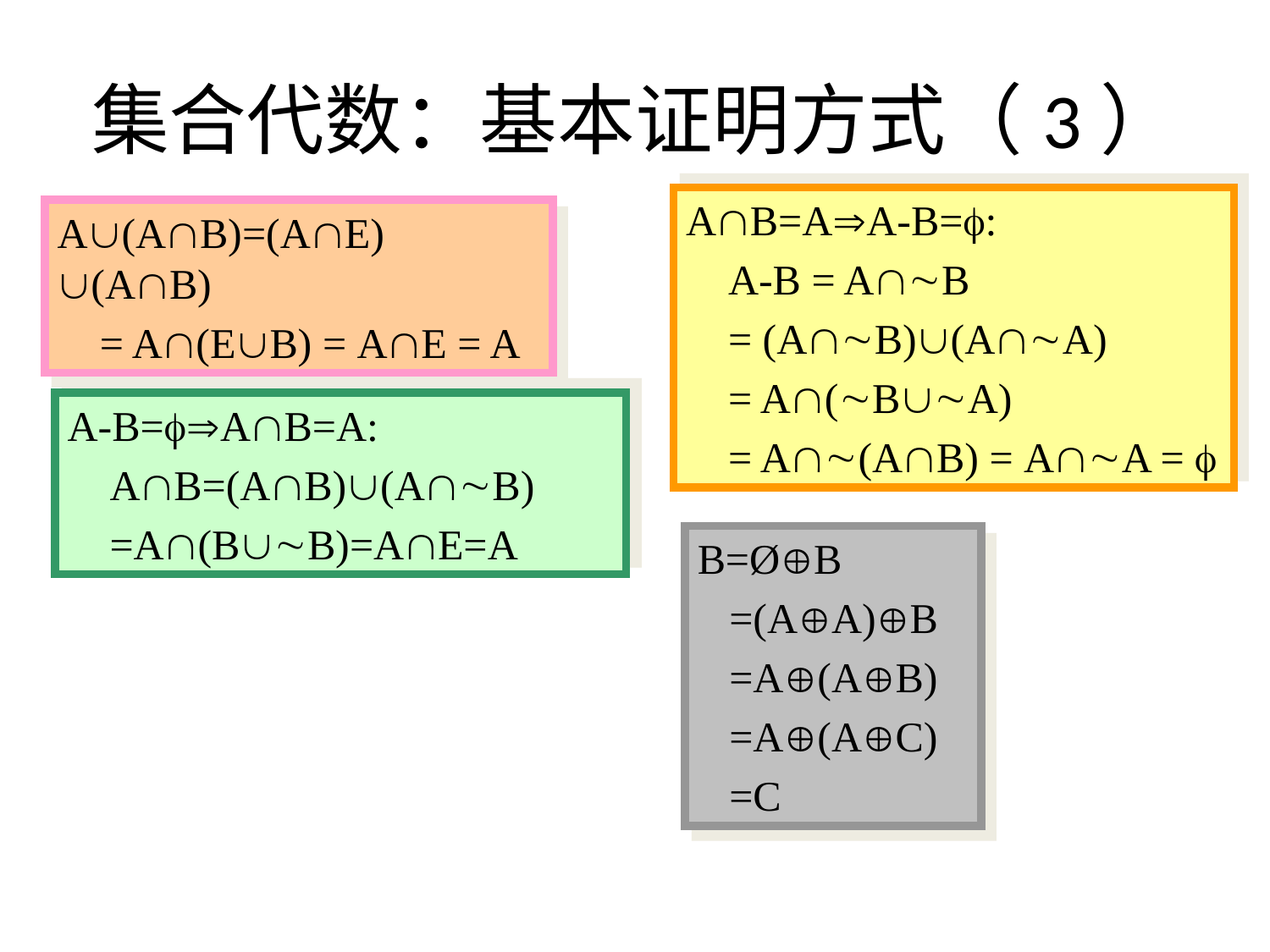

# 集合代数：基本证明方式（3）
A∩B=A⇒A-B=φ:
    A-B = A∩∼B
    = (A∩∼B)∪(A∩∼A)
    = A∩(∼B∪∼A)
    = A∩∼(A∩B) = A∩∼A = φ
A∪(A∩B)=(A∩E) ∪(A∩B)
    = A∩(E∪B) = A∩E = A
A-B=φ⇒A∩B=A:
    A∩B=(A∩B)∪(A∩∼B)
    =A∩(B∪∼B)=A∩E=A
B=Ø⊕B
   =(A⊕A)⊕B
   =A⊕(A⊕B)
   =A⊕(A⊕C)
   =C